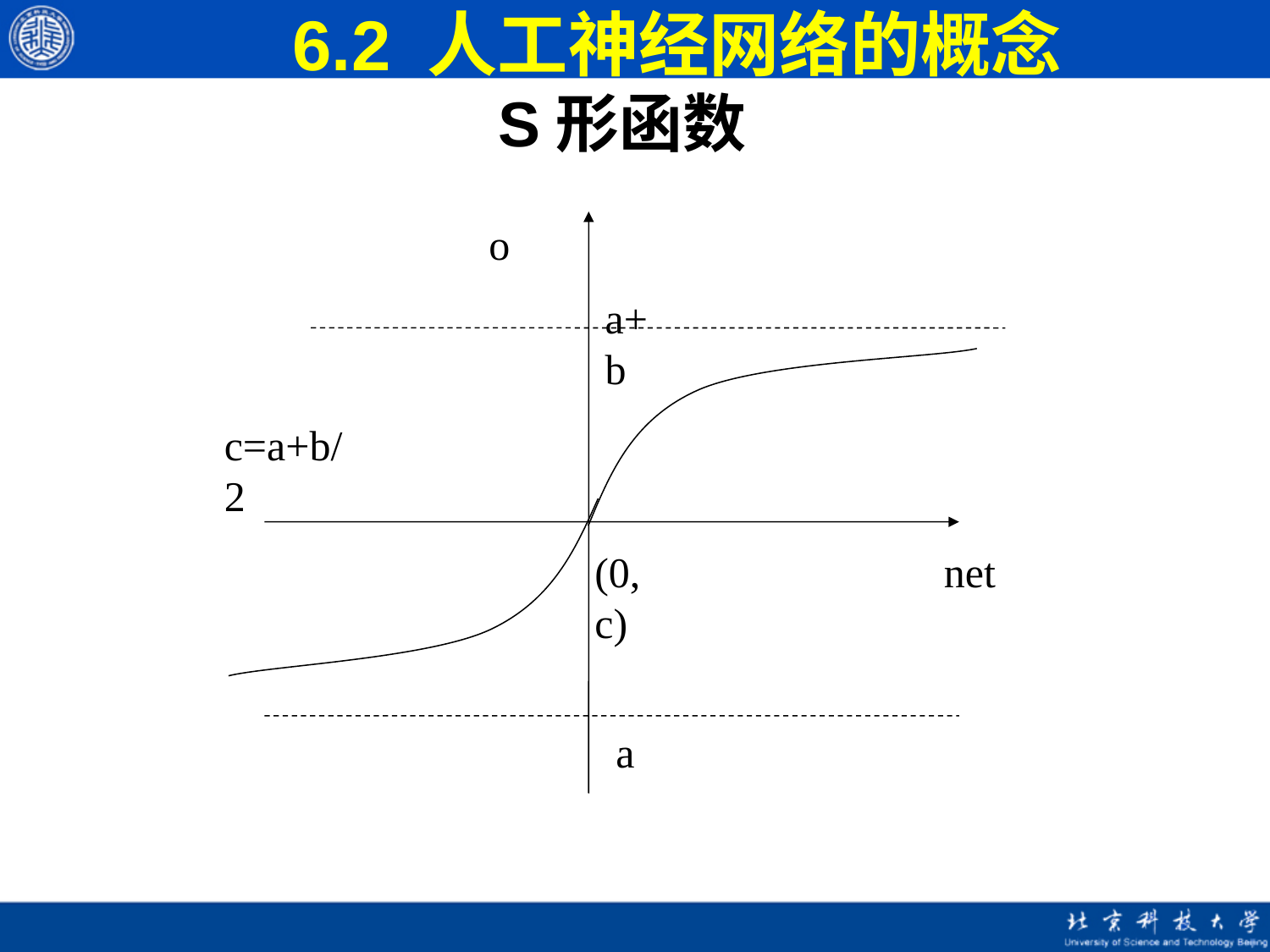

6.2 人工神经网络的概念
# S形函数

o
a+b
c=a+b/2
(0,c)
net
a